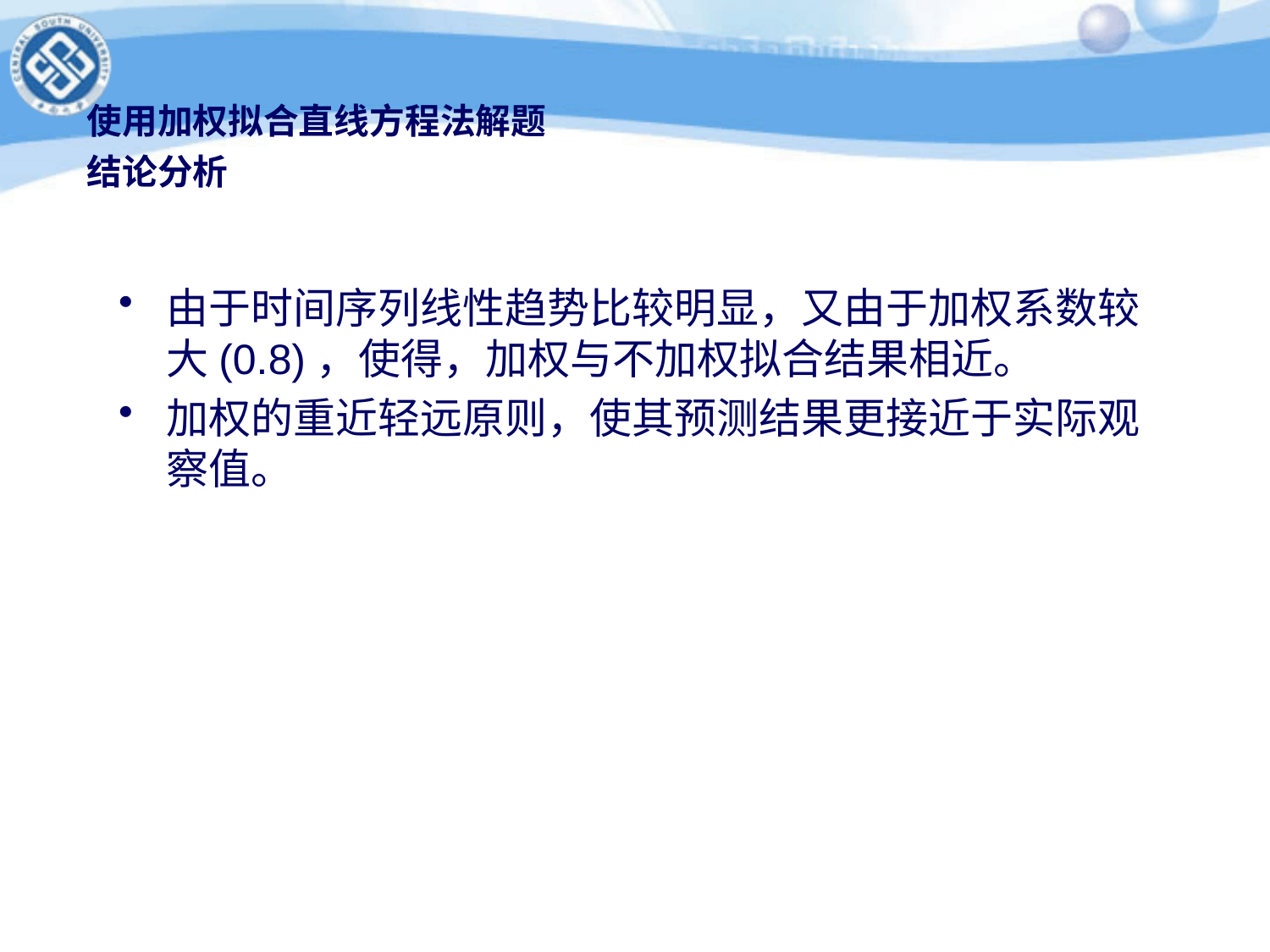

# 使用加权拟合直线方程法解题 结论分析
由于时间序列线性趋势比较明显，又由于加权系数较大(0.8)，使得，加权与不加权拟合结果相近。
加权的重近轻远原则，使其预测结果更接近于实际观察值。